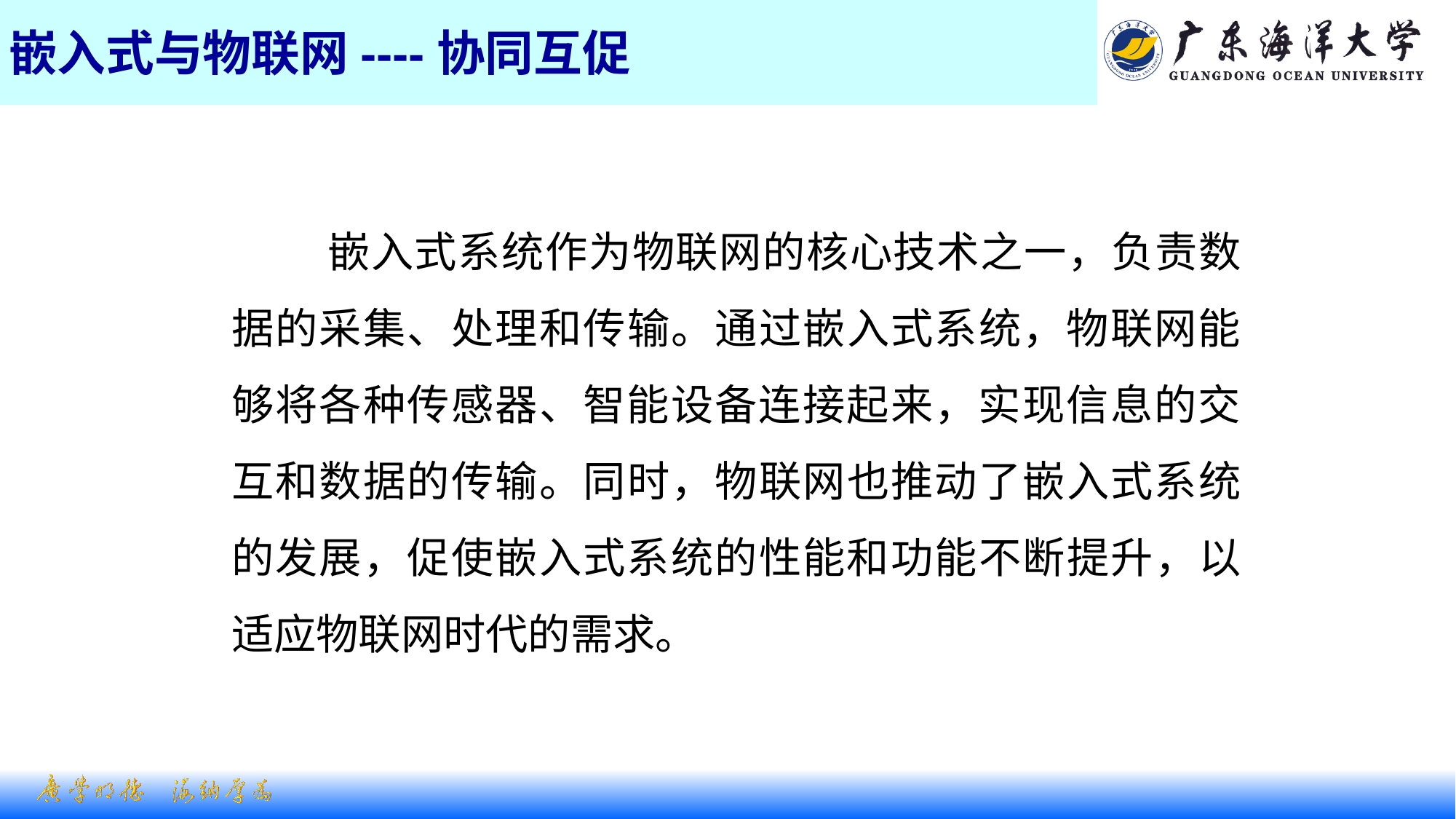

# 嵌入式与物联网----协同互促
        嵌入式系统作为物联网的核心技术之一，负责数据的采集、处理和传输。通过嵌入式系统，物联网能够将各种传感器、智能设备连接起来，实现信息的交互和数据的传输。同时，物联网也推动了嵌入式系统的发展，促使嵌入式系统的性能和功能不断提升，以适应物联网时代的需求。
10